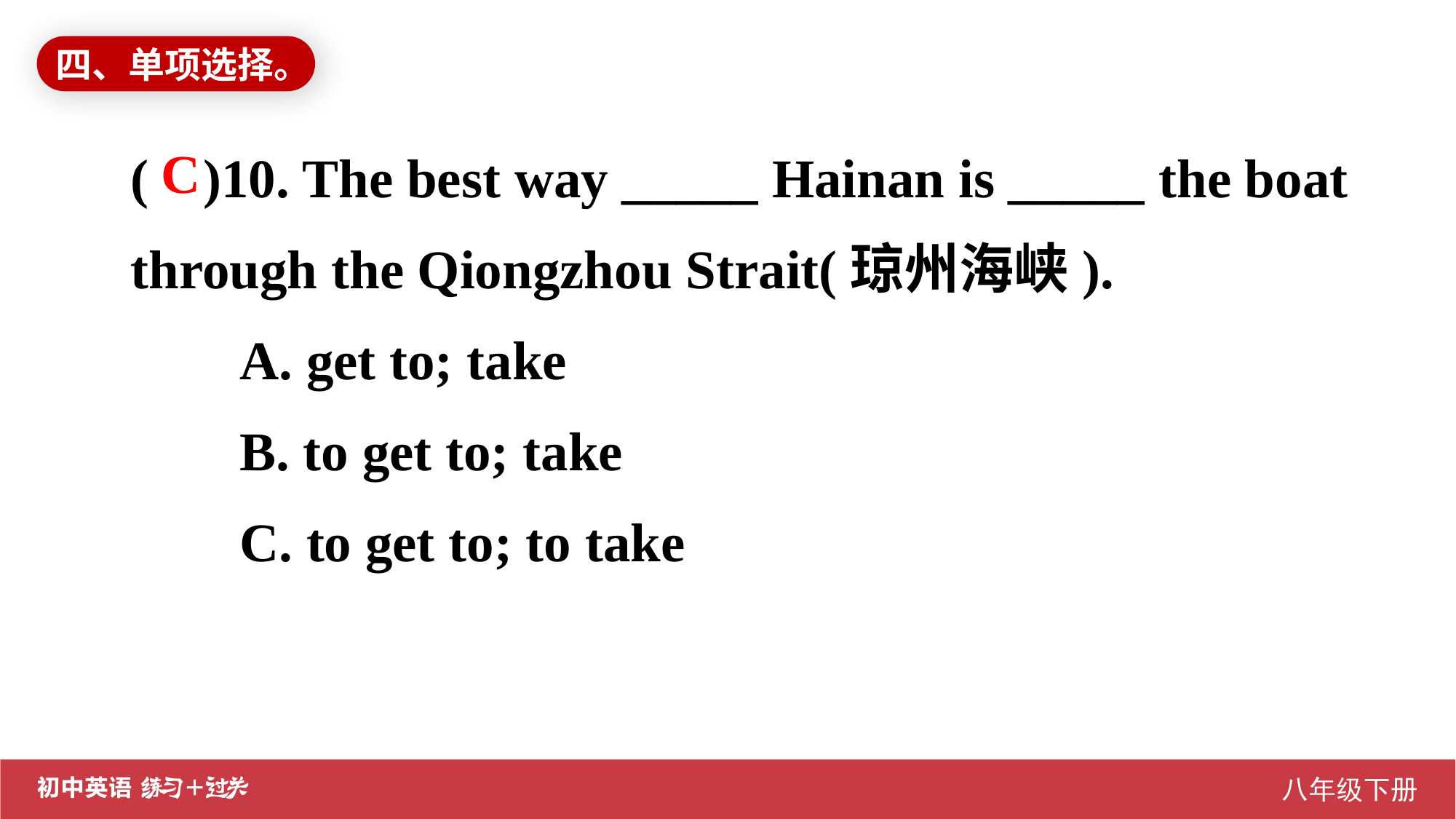

四、单项选择。
(    )10. The best way _____ Hainan is _____ the boat through the Qiongzhou Strait(琼州海峡).
A. get to; take
B. to get to; take
C. to get to; to take
C